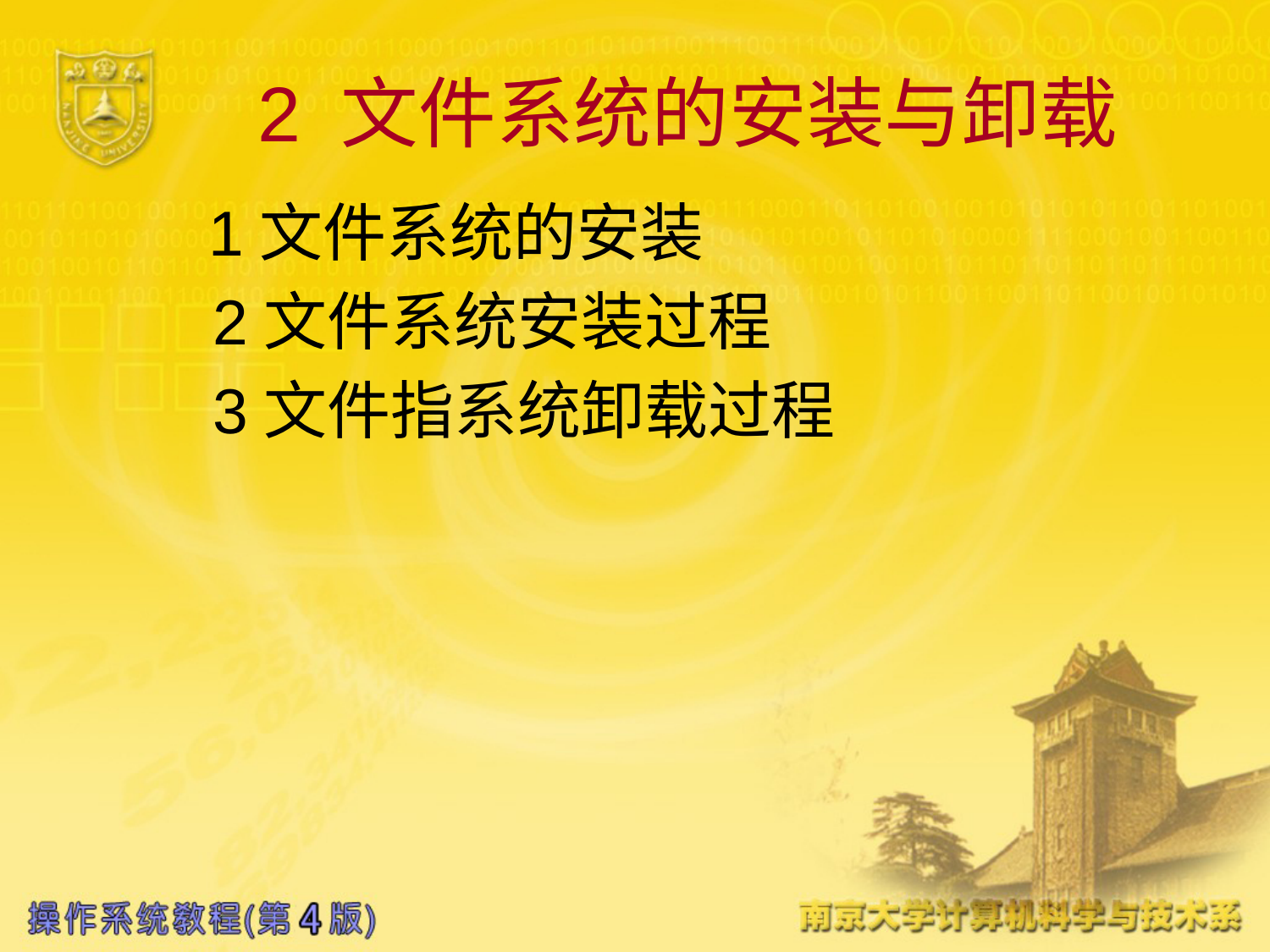

# 2 文件系统的安装与卸载
  1文件系统的安装
  2文件系统安装过程
  3文件指系统卸载过程